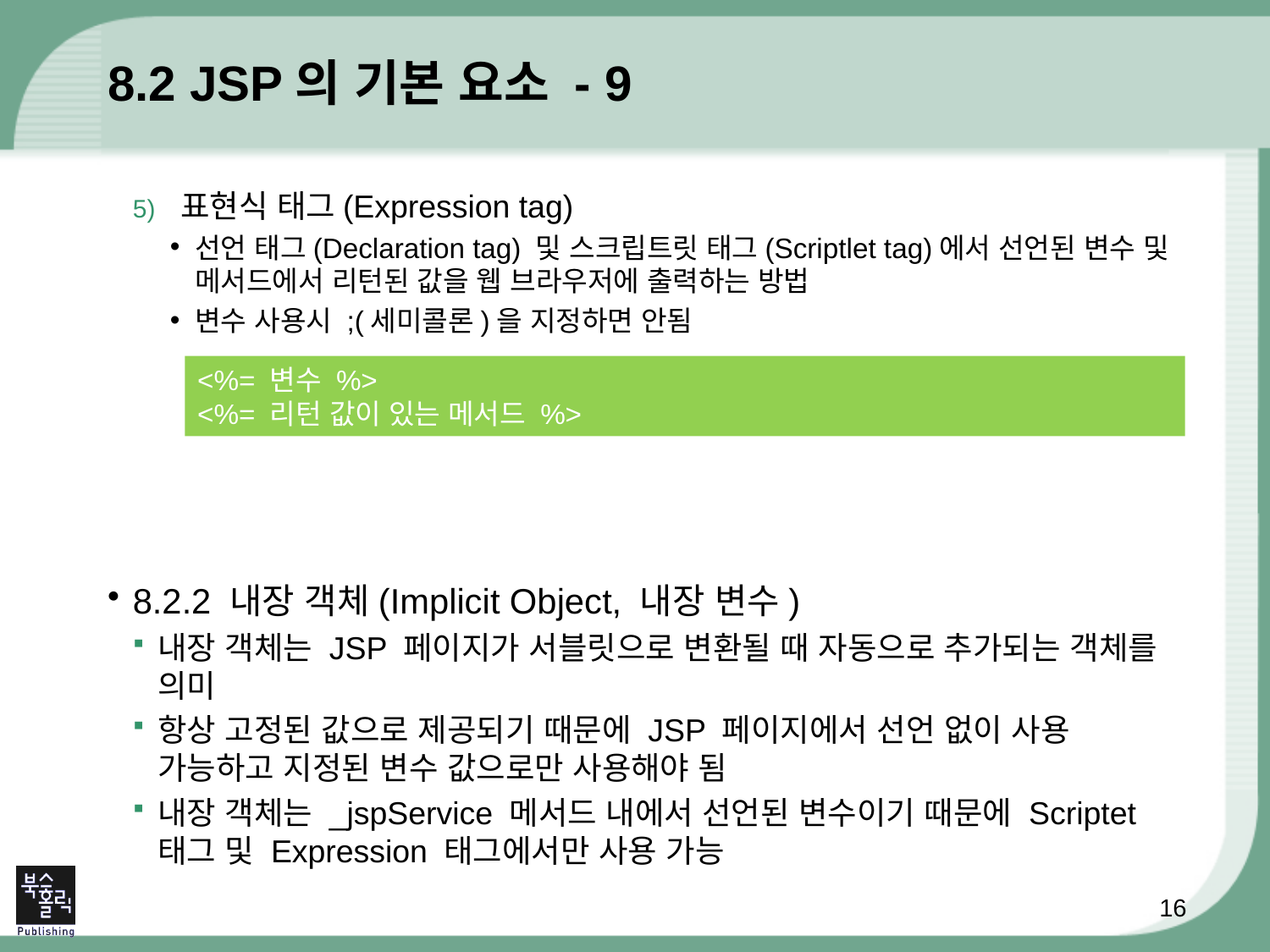

# 8.2 JSP의 기본 요소 - 9
표현식 태그(Expression tag)
선언 태그(Declaration tag) 및 스크립트릿 태그(Scriptlet tag)에서 선언된 변수 및 메서드에서 리턴된 값을 웹 브라우저에 출력하는 방법
변수 사용시 ;(세미콜론)을 지정하면 안됨

8.2.2 내장 객체(Implicit Object, 내장 변수)
내장 객체는 JSP 페이지가 서블릿으로 변환될 때 자동으로 추가되는 객체를 의미
항상 고정된 값으로 제공되기 때문에 JSP 페이지에서 선언 없이 사용 가능하고 지정된 변수 값으로만 사용해야 됨
내장 객체는 _jspService 메서드 내에서 선언된 변수이기 때문에 Scriptet 태그 및 Expression 태그에서만 사용 가능
<%= 변수 %>
<%= 리턴 값이 있는 메서드 %>
16